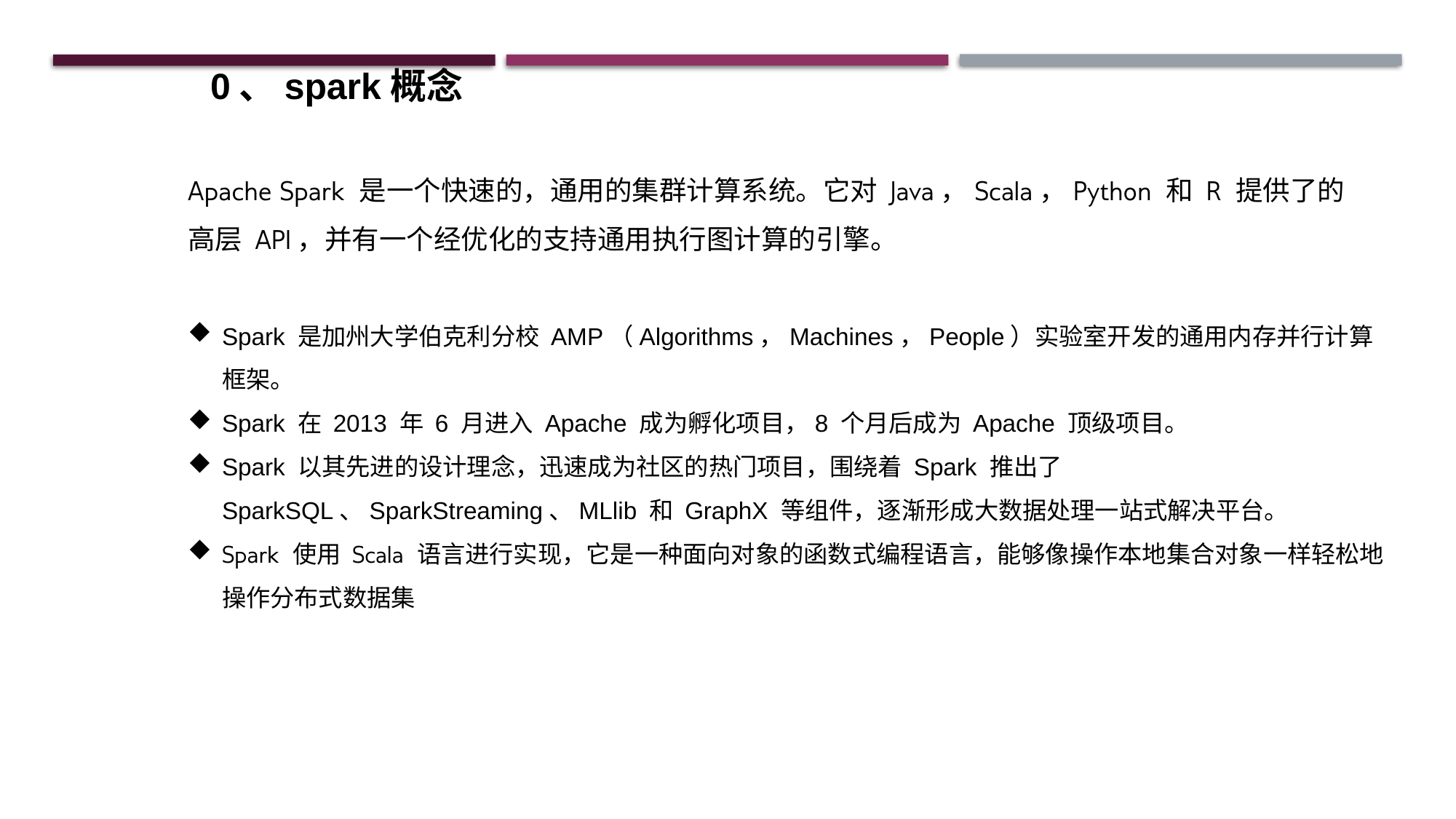

0、spark概念
Apache Spark 是一个快速的，通用的集群计算系统。它对 Java，Scala，Python 和 R 提供了的高层 API，并有一个经优化的支持通用执行图计算的引擎。
Spark 是加州大学伯克利分校 AMP（Algorithms，Machines，People）实验室开发的通用内存并行计算框架。
Spark 在 2013 年 6 月进入 Apache 成为孵化项目，8 个月后成为 Apache 顶级项目。
Spark 以其先进的设计理念，迅速成为社区的热门项目，围绕着 Spark 推出了 SparkSQL、SparkStreaming、MLlib 和 GraphX 等组件，逐渐形成大数据处理一站式解决平台。
Spark 使用 Scala 语言进行实现，它是一种面向对象的函数式编程语言，能够像操作本地集合对象一样轻松地操作分布式数据集